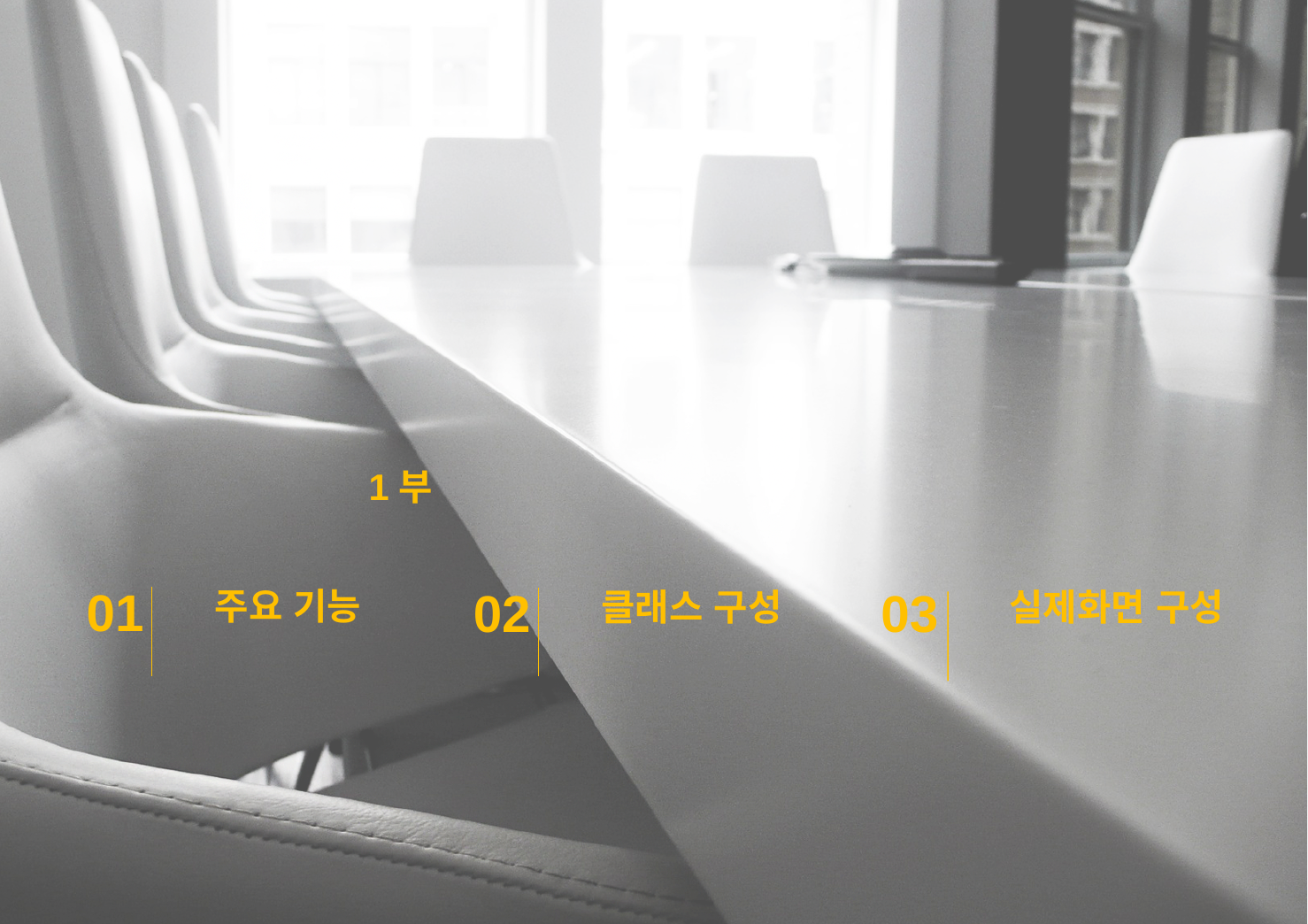

Index
1부
01
02
03
주요 기능
클래스 구성
실제화면 구성